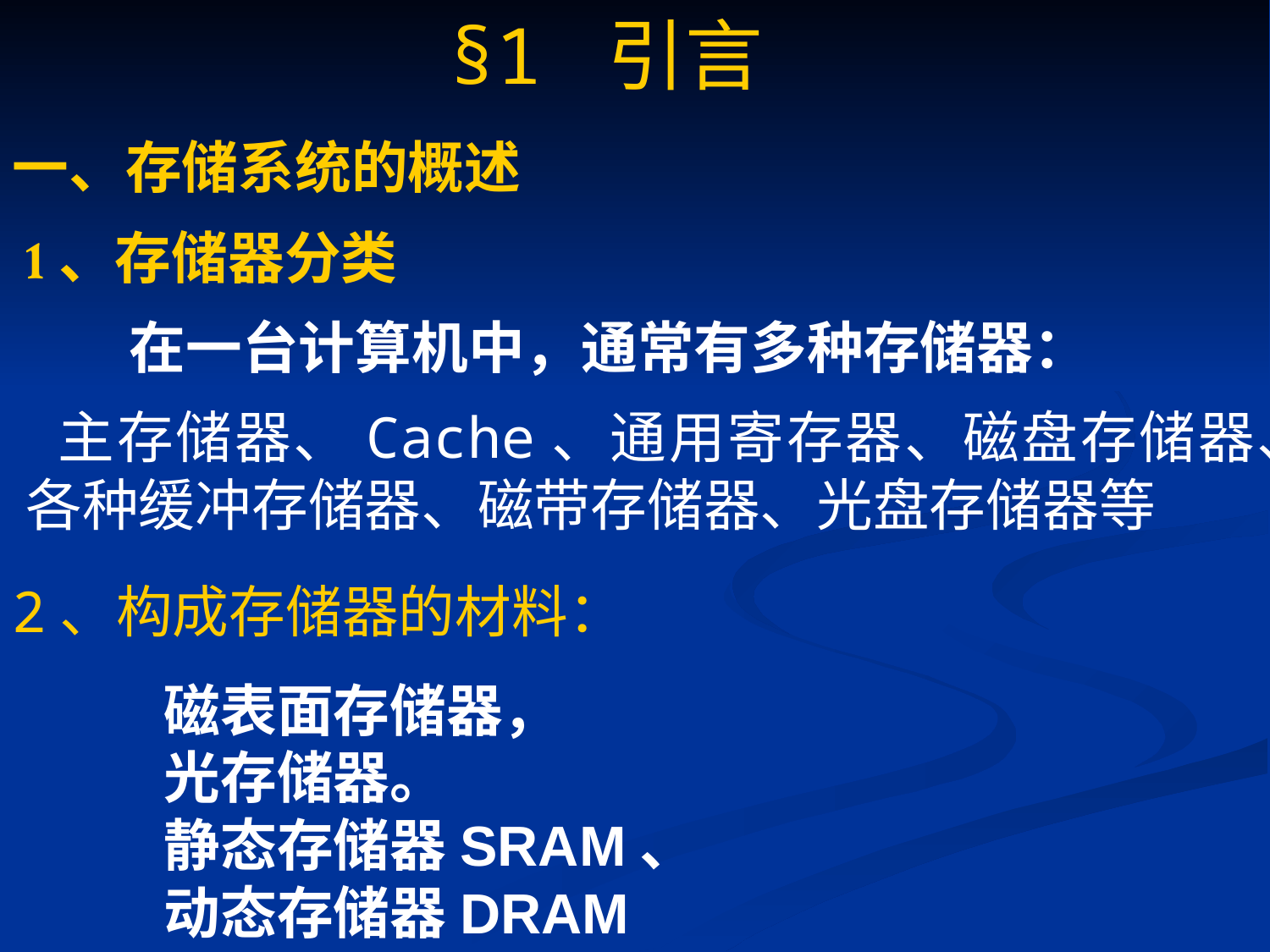

# §1 引言
一、存储系统的概述
 1、存储器分类
        在一台计算机中，通常有多种存储器：
  主存储器、Cache、通用寄存器、磁盘存储器、各种缓冲存储器、磁带存储器、光盘存储器等
2、构成存储器的材料：
 磁表面存储器，
 光存储器。
 静态存储器SRAM、
 动态存储器DRAM